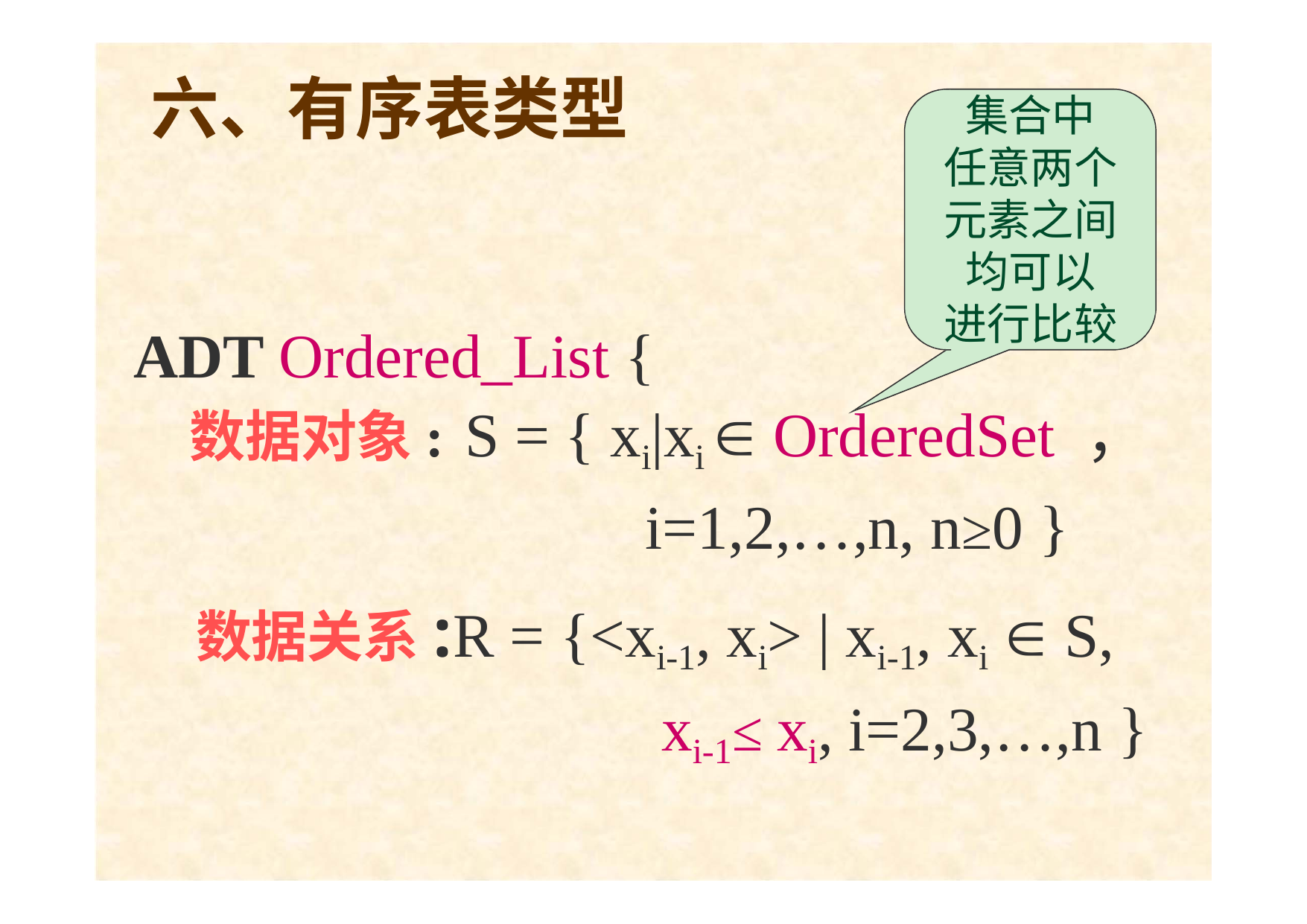

# 六、有序表类型
集合中 任意两个 元素之间 均可以 进行比较

ADT Ordered_List {
数据对象:	S = { xi|xi ∈ OrderedSet ，
i=1,2,…,n, n≥0 }
数据关系:R = {<xi-1, xi> | xi-1, xi ∈ S,
xi-1≤ xi, i=2,3,…,n }